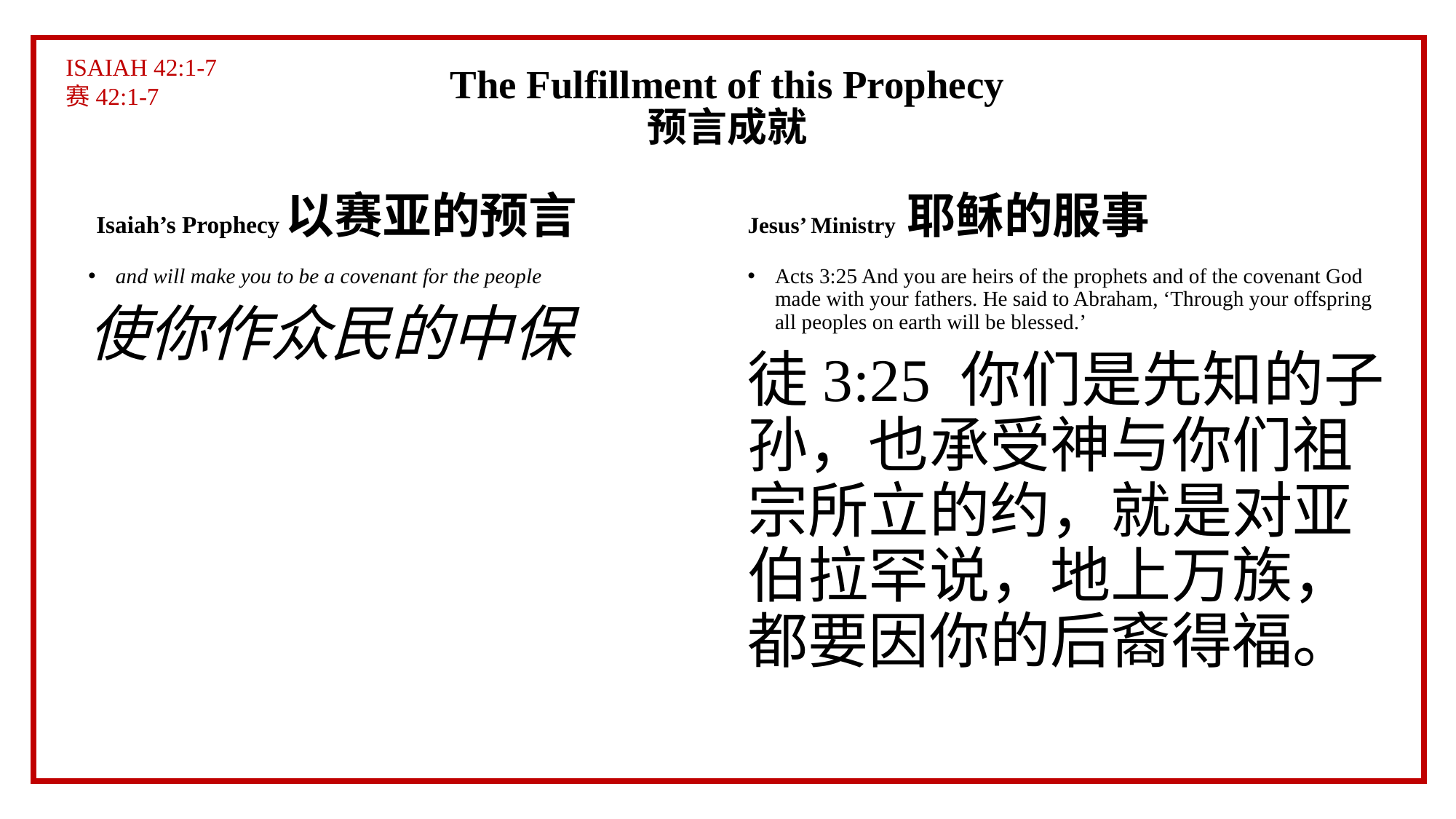

ISAIAH 42:1-7
赛42:1-7
# The Fulfillment of this Prophecy 预言成就
Isaiah’s Prophecy以赛亚的预言
Jesus’ Ministry 耶稣的服事
and will make you to be a covenant for the people
使你作众民的中保

Acts 3:25 And you are heirs of the prophets and of the covenant God made with your fathers. He said to Abraham, ‘Through your offspring all peoples on earth will be blessed.’
徒3:25 你们是先知的子孙，也承受神与你们祖宗所立的约，就是对亚伯拉罕说，地上万族，都要因你的后裔得福。